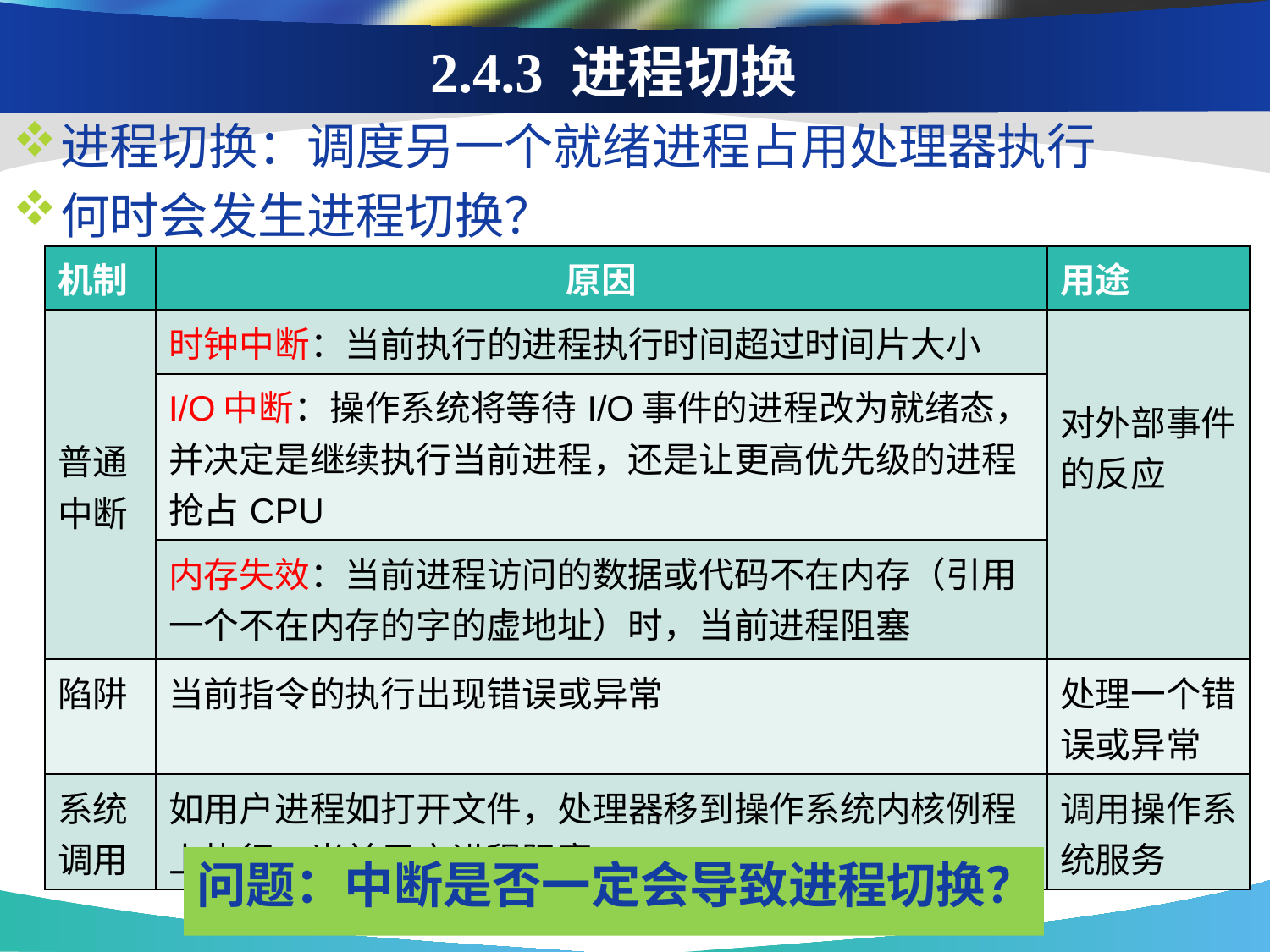

# 2.4.3 进程切换
进程切换：调度另一个就绪进程占用处理器执行
何时会发生进程切换？
| 机制 | 原因 | 用途 |
| --- | --- | --- |
| 普通中断 | 时钟中断：当前执行的进程执行时间超过时间片大小 | 对外部事件的反应 |
|  | I/O中断：操作系统将等待I/O事件的进程改为就绪态，并决定是继续执行当前进程，还是让更高优先级的进程抢占CPU |  |
|  | 内存失效：当前进程访问的数据或代码不在内存（引用一个不在内存的字的虚地址）时，当前进程阻塞 |  |
| 陷阱 | 当前指令的执行出现错误或异常 | 处理一个错误或异常 |
| 系统调用 | 如用户进程如打开文件，处理器移到操作系统内核例程上执行，当前用户进程阻塞 | 调用操作系统服务 |
问题：中断是否一定会导致进程切换？